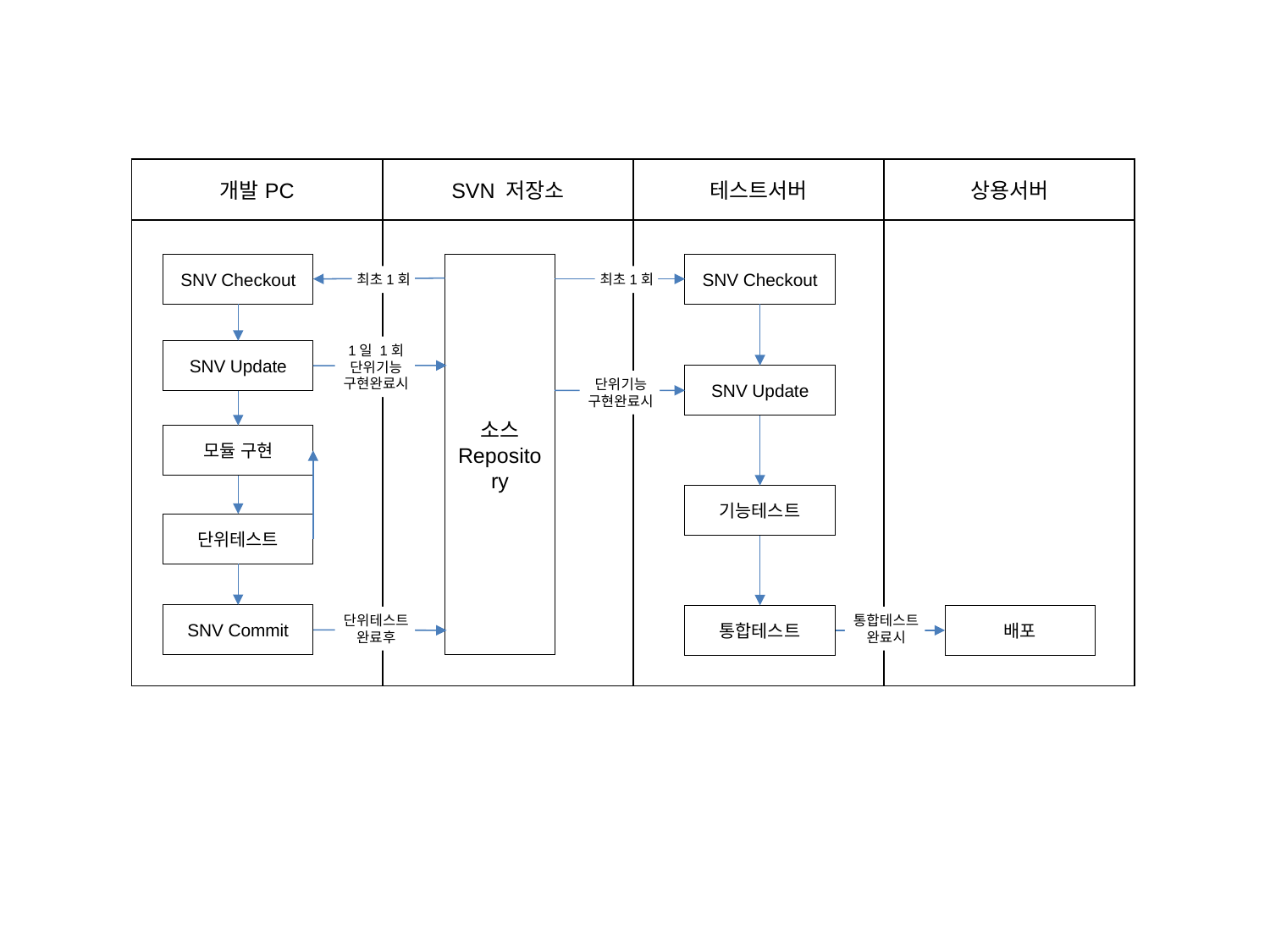

| 개발PC | SVN 저장소 | 테스트서버 | 상용서버 |
| --- | --- | --- | --- |
|  |  |  |  |
SNV Checkout
소스
Repository
SNV Checkout
최초1회
최초1회
1일 1회
단위기능
구현완료시
SNV Update
SNV Update
단위기능
구현완료시
모듈 구현
기능테스트
단위테스트
SNV Commit
통합테스트
배포
단위테스트
완료후
통합테스트
완료시